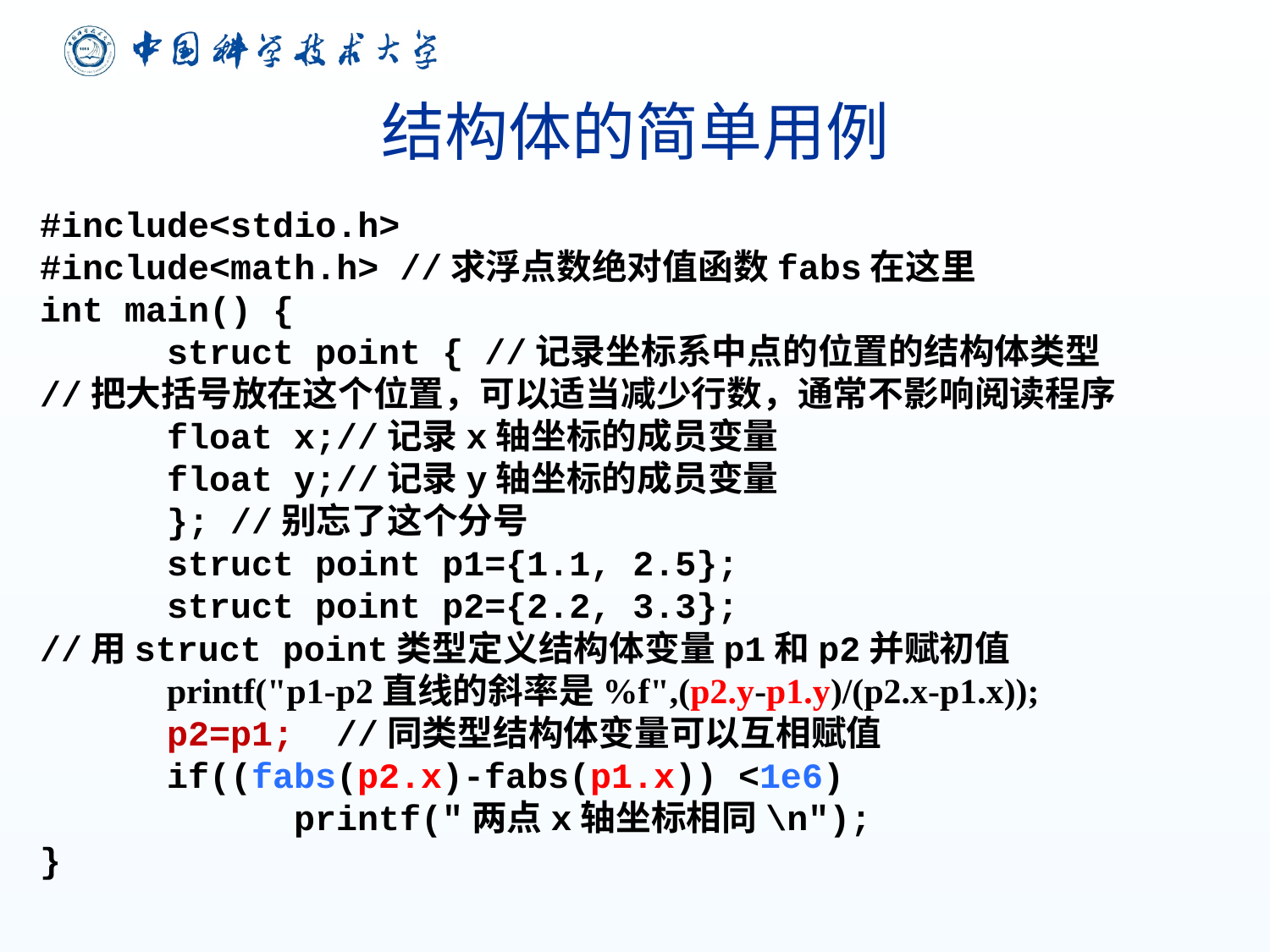

# 结构体的简单用例
#include<stdio.h>
#include<math.h> //求浮点数绝对值函数fabs在这里
int main() {
	struct point { //记录坐标系中点的位置的结构体类型
//把大括号放在这个位置，可以适当减少行数，通常不影响阅读程序
	float x;//记录x轴坐标的成员变量
	float y;//记录y轴坐标的成员变量
	}; //别忘了这个分号
	struct point p1={1.1, 2.5};
	struct point p2={2.2, 3.3};
//用struct point类型定义结构体变量p1和p2并赋初值
	printf("p1-p2直线的斜率是%f",(p2.y-p1.y)/(p2.x-p1.x));
	p2=p1;  //同类型结构体变量可以互相赋值
	if((fabs(p2.x)-fabs(p1.x)) <1e6)
		printf("两点x轴坐标相同\n");
}